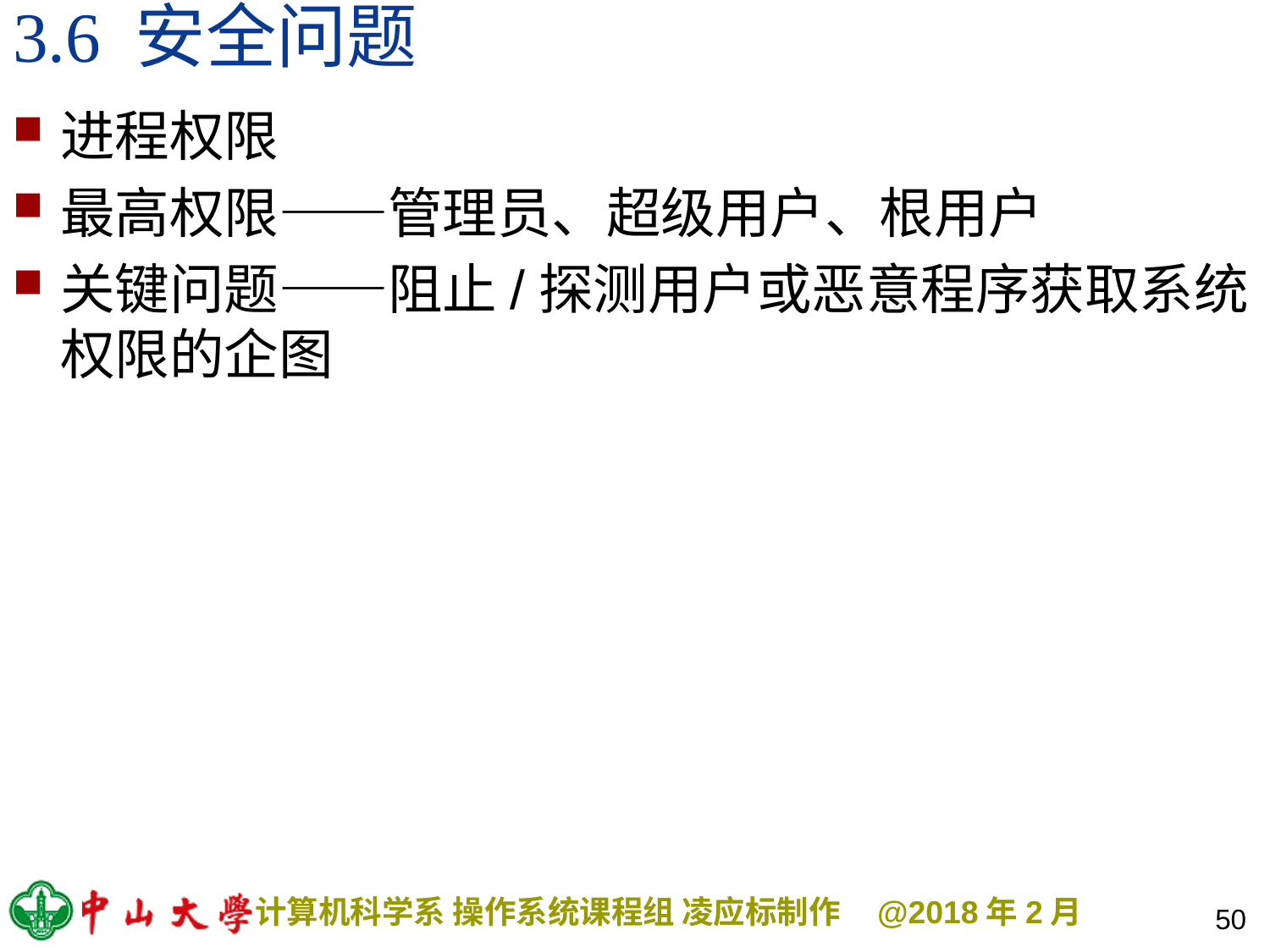

# 3.6 安全问题
进程权限
最高权限——管理员、超级用户、根用户
关键问题——阻止/探测用户或恶意程序获取系统权限的企图

50